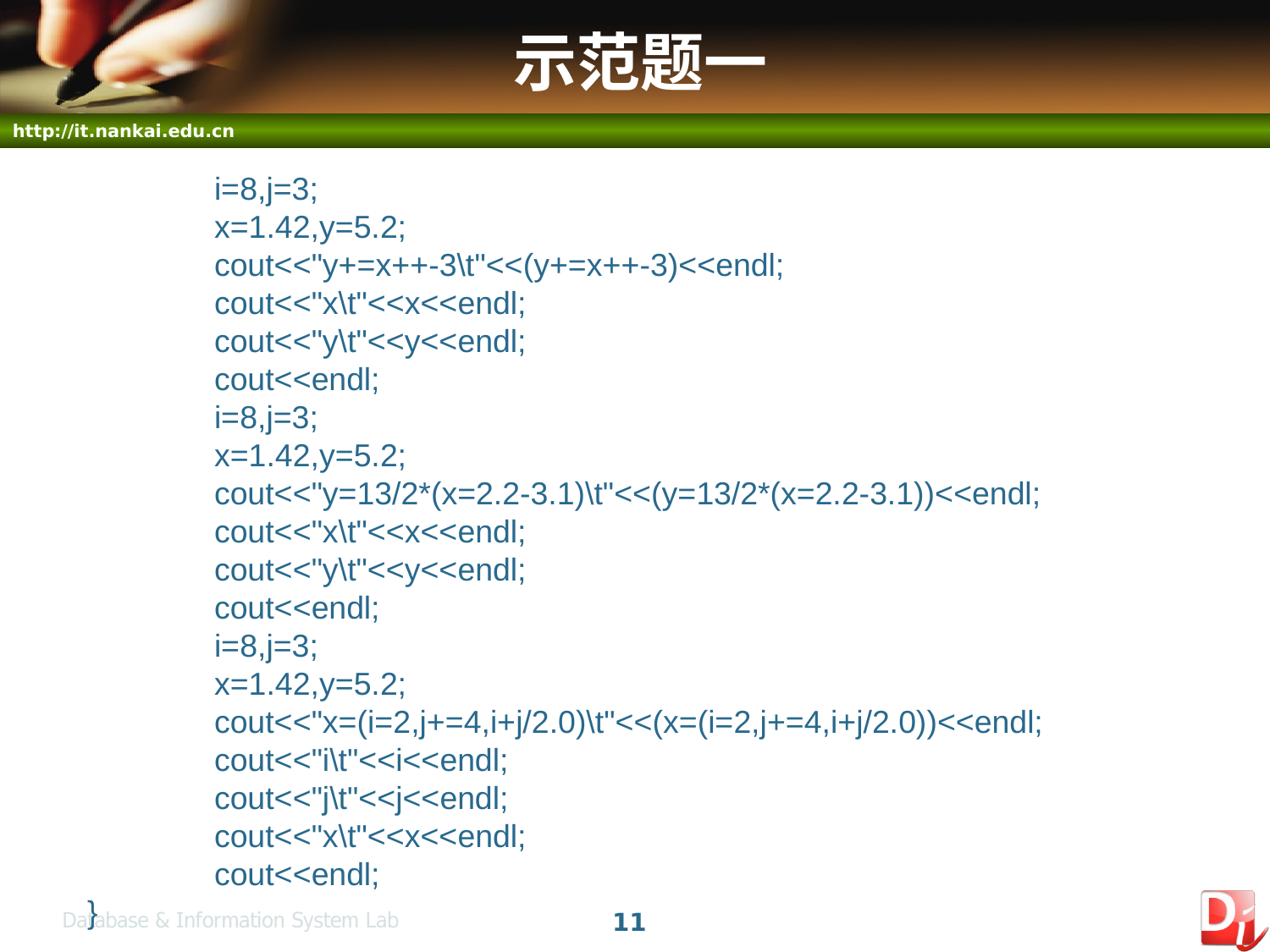

# 示范题一
	i=8,j=3;
	x=1.42,y=5.2;
	cout<<"y+=x++-3\t"<<(y+=x++-3)<<endl;
	cout<<"x\t"<<x<<endl;
	cout<<"y\t"<<y<<endl;
	cout<<endl;
	i=8,j=3;
	x=1.42,y=5.2;
	cout<<"y=13/2*(x=2.2-3.1)\t"<<(y=13/2*(x=2.2-3.1))<<endl;
	cout<<"x\t"<<x<<endl;
	cout<<"y\t"<<y<<endl;
	cout<<endl;
	i=8,j=3;
	x=1.42,y=5.2;
	cout<<"x=(i=2,j+=4,i+j/2.0)\t"<<(x=(i=2,j+=4,i+j/2.0))<<endl;
	cout<<"i\t"<<i<<endl;
	cout<<"j\t"<<j<<endl;
	cout<<"x\t"<<x<<endl;
	cout<<endl;
}
11
Database & Information System Lab